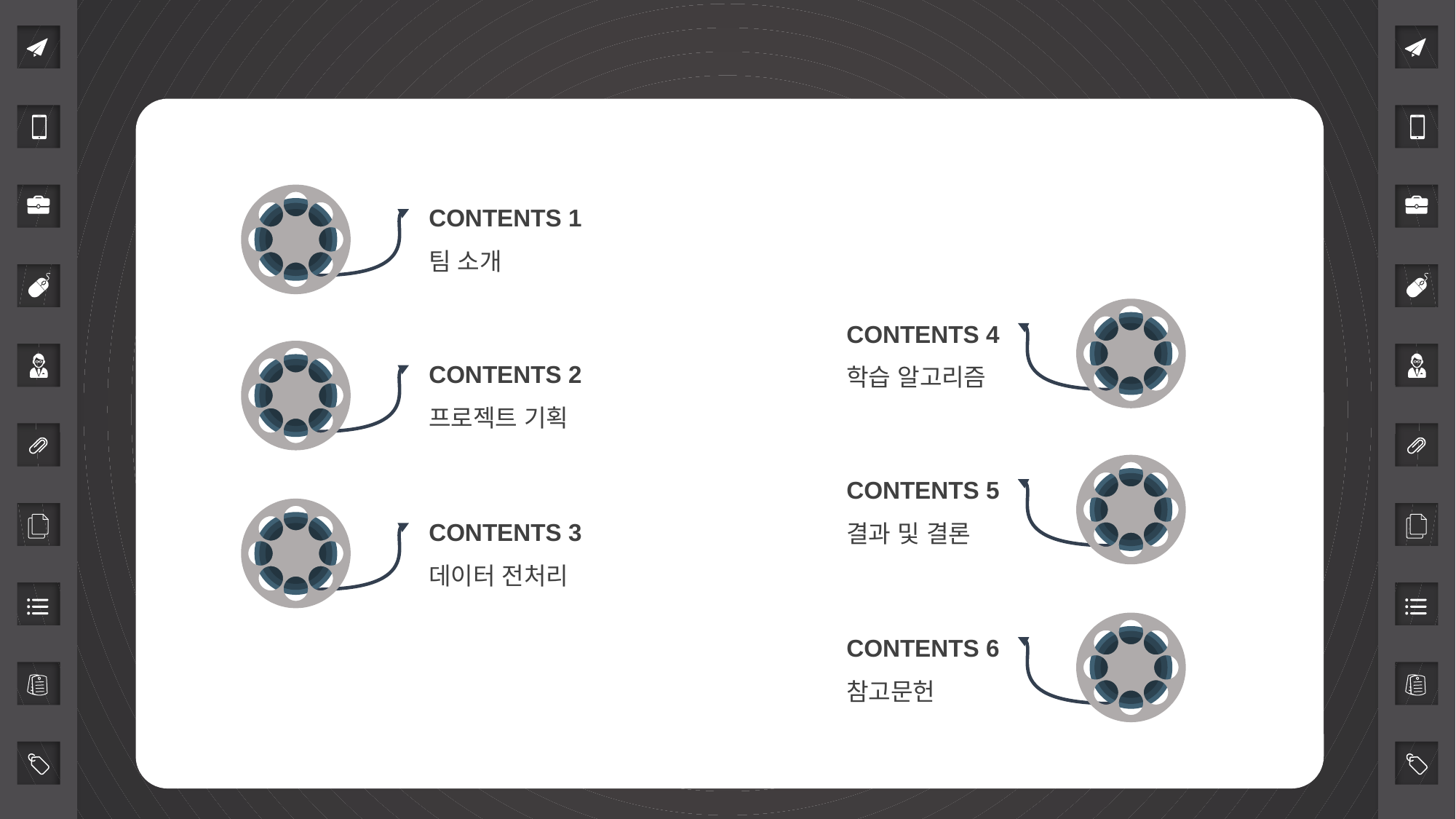

CONTENTS 1
팀 소개

CONTENTS 4
학습 알고리즘

CONTENTS 2
프로젝트 기획

CONTENTS 5
결과 및 결론

CONTENTS 3
데이터 전처리

CONTENTS 6
참고문헌